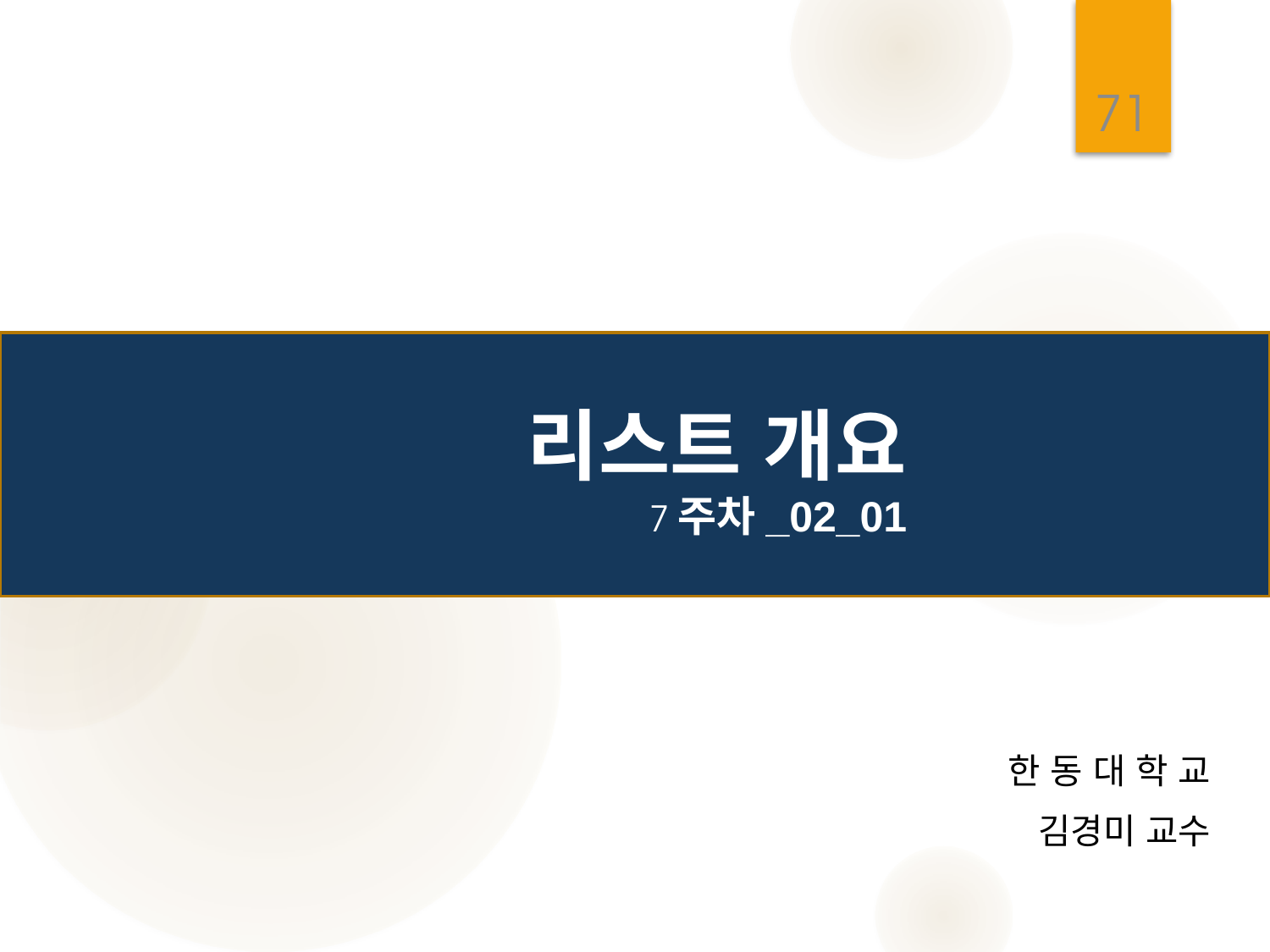

71

# 리스트 개요 7주차_02_01
한 동 대 학 교
 김경미 교수